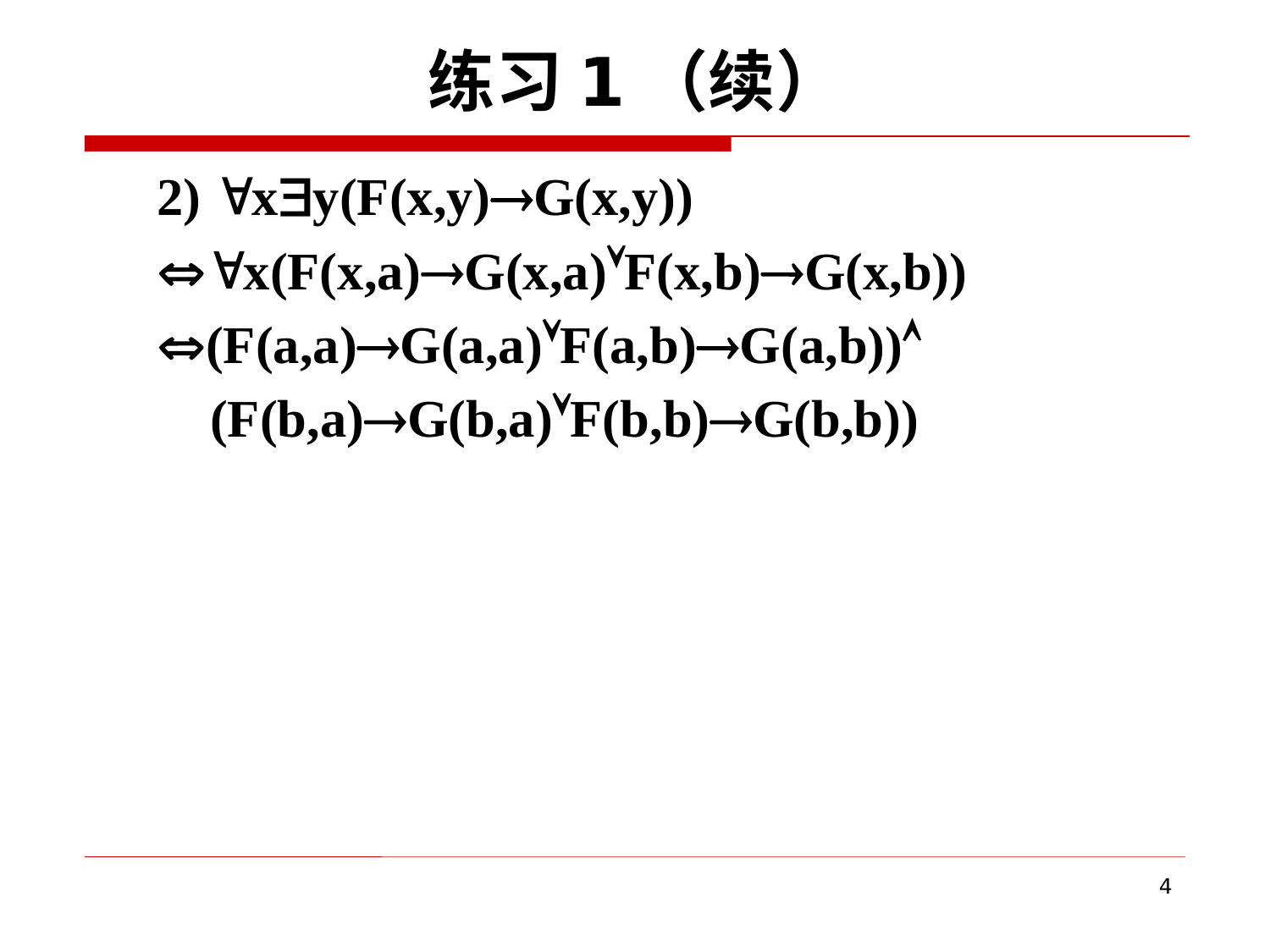

# 练习1（续）
2) ∀x∃y(F(x,y)→G(x,y))
⇔∀x(F(x,a)→G(x,a)∨F(x,b)→G(x,b))
⇔(F(a,a)→G(a,a)∨F(a,b)→G(a,b))∧
    (F(b,a)→G(b,a)∨F(b,b)→G(b,b))

4